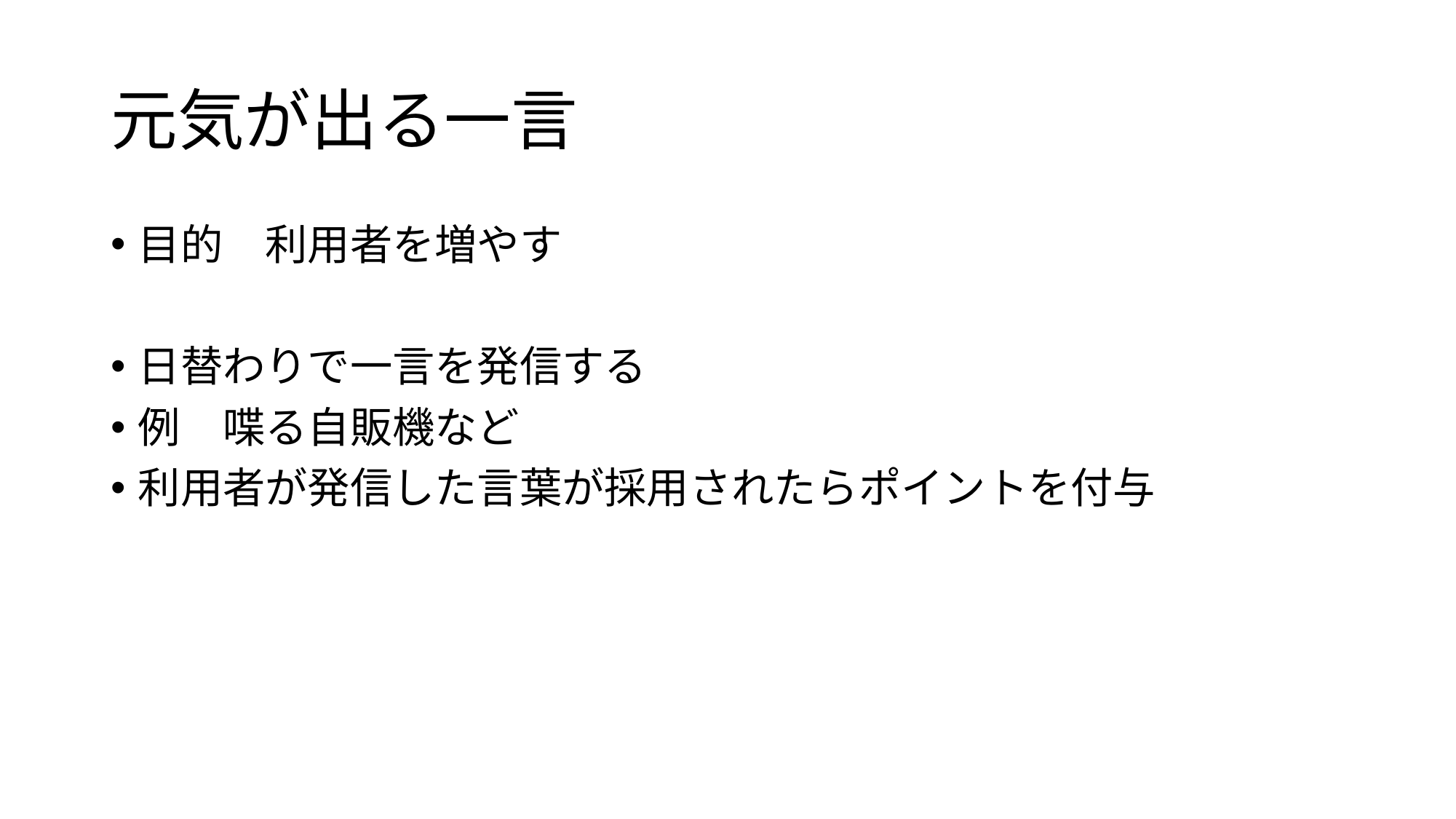

# 元気が出る一言
目的　利用者を増やす

日替わりで一言を発信する
例　喋る自販機など
利用者が発信した言葉が採用されたらポイントを付与